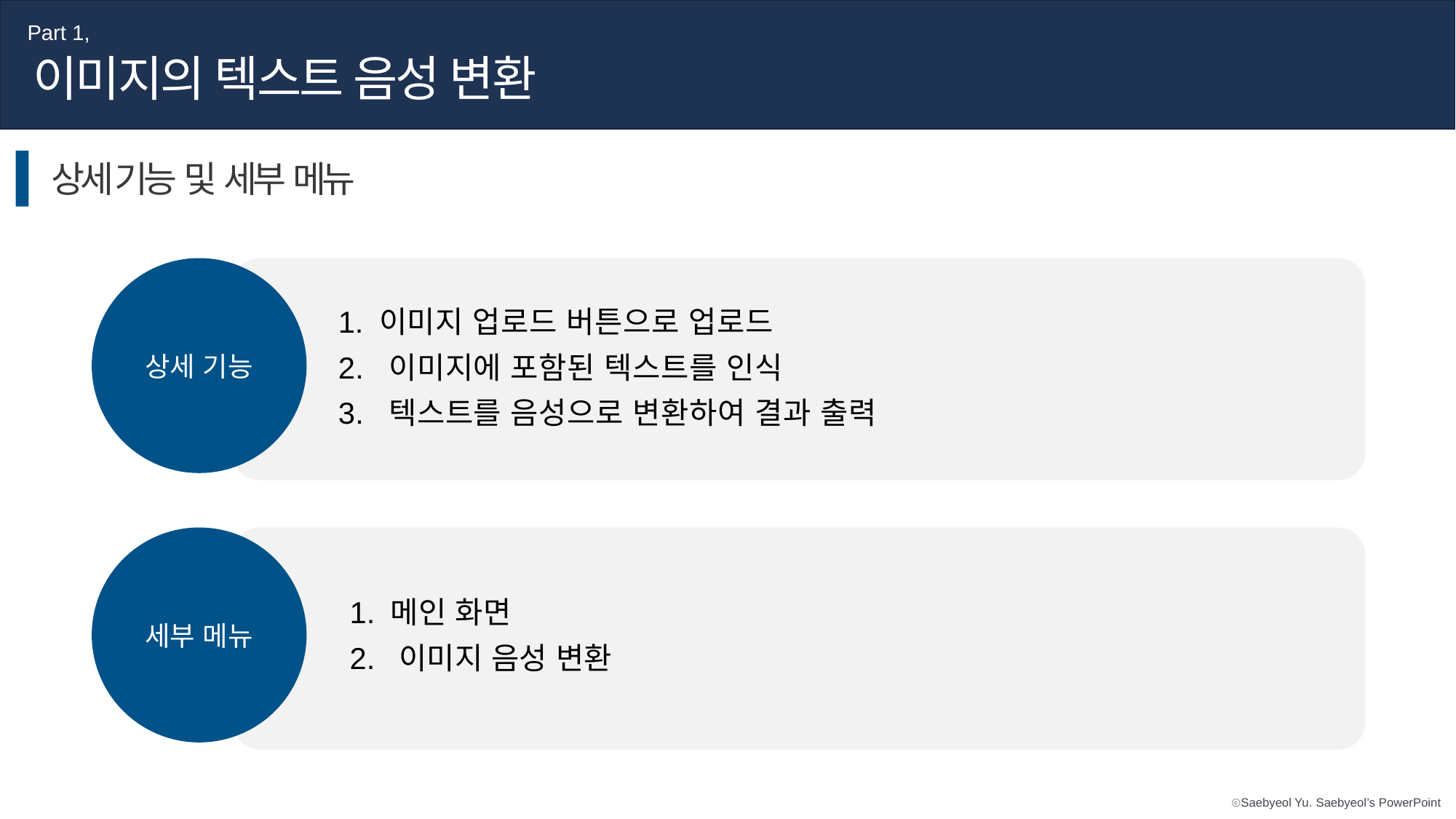

Part 1,
이미지의 텍스트 음성 변환

상세 기능  및  세부  메뉴
상세 기능

이미지 업로드 버튼으로 업로드

2.  이미지에 포함된 텍스트를 인식

3.  텍스트를 음성으로 변환하여 결과 출력
세부 메뉴

메인 화면

2.  이미지 음성 변환